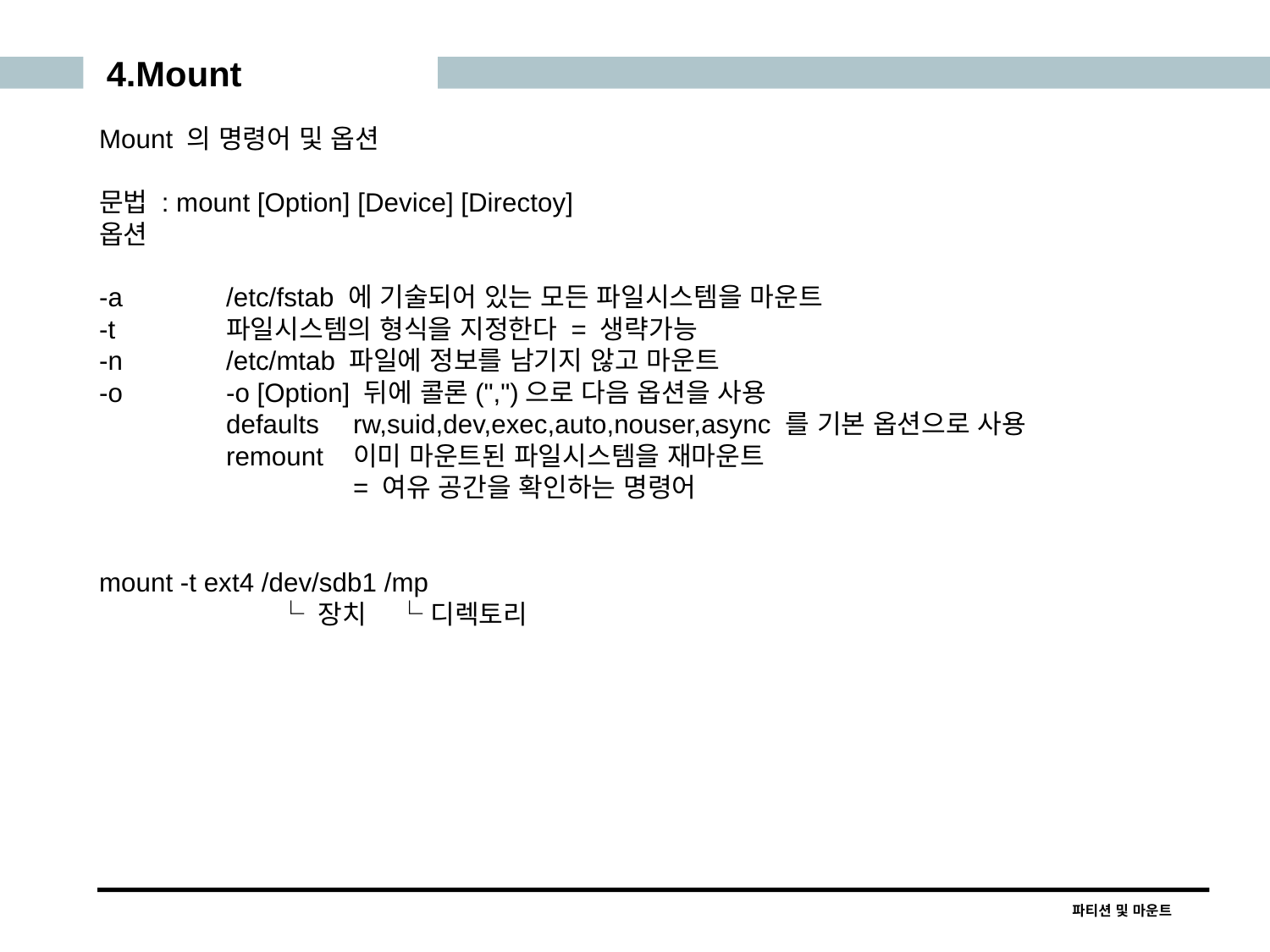

4.Mount

Mount 의 명령어 및 옵션

문법 : mount [Option] [Device] [Directoy]
옵션

-a	/etc/fstab 에 기술되어 있는 모든 파일시스템을 마운트
-t	파일시스템의 형식을 지정한다 = 생략가능
-n	/etc/mtab 파일에 정보를 남기지 않고 마운트
-o	-o [Option] 뒤에 콜론(",")으로 다음 옵션을 사용
	defaults	rw,suid,dev,exec,auto,nouser,async 를 기본 옵션으로 사용
	remount	이미 마운트된 파일시스템을 재마운트
		= 여유 공간을 확인하는 명령어

mount -t ext4 /dev/sdb1 /mp
	       └ 장치    └ 디렉토리

파티션 및 마운트